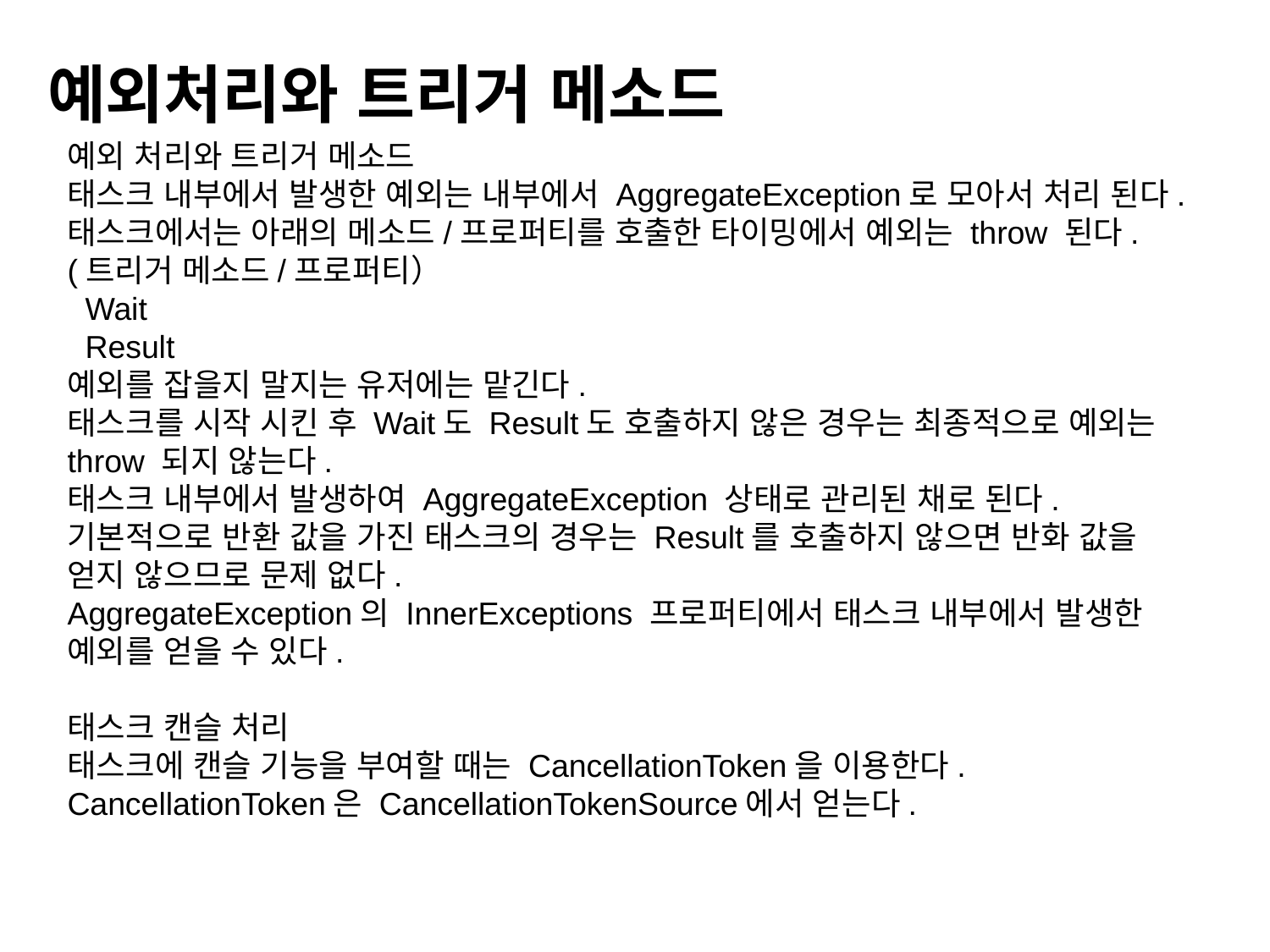

예외처리와 트리거 메소드
예외 처리와 트리거 메소드
태스크 내부에서 발생한 예외는 내부에서 AggregateException로 모아서 처리 된다.
태스크에서는 아래의 메소드/프로퍼티를 호출한 타이밍에서 예외는 throw 된다. (트리거 메소드/프로퍼티）
  Wait
  Result
예외를 잡을지 말지는 유저에는 맡긴다.
태스크를 시작 시킨 후 Wait도 Result도 호출하지 않은 경우는 최종적으로 예외는 throw 되지 않는다.
태스크 내부에서 발생하여 AggregateException 상태로 관리된 채로 된다.
기본적으로 반환 값을 가진 태스크의 경우는 Result를 호출하지 않으면 반화 값을 얻지 않으므로 문제 없다.
AggregateException의 InnerExceptions 프로퍼티에서 태스크 내부에서 발생한 예외를 얻을 수 있다.

태스크 캔슬 처리
태스크에 캔슬 기능을 부여할 때는 CancellationToken을 이용한다.
CancellationToken은 CancellationTokenSource에서 얻는다.